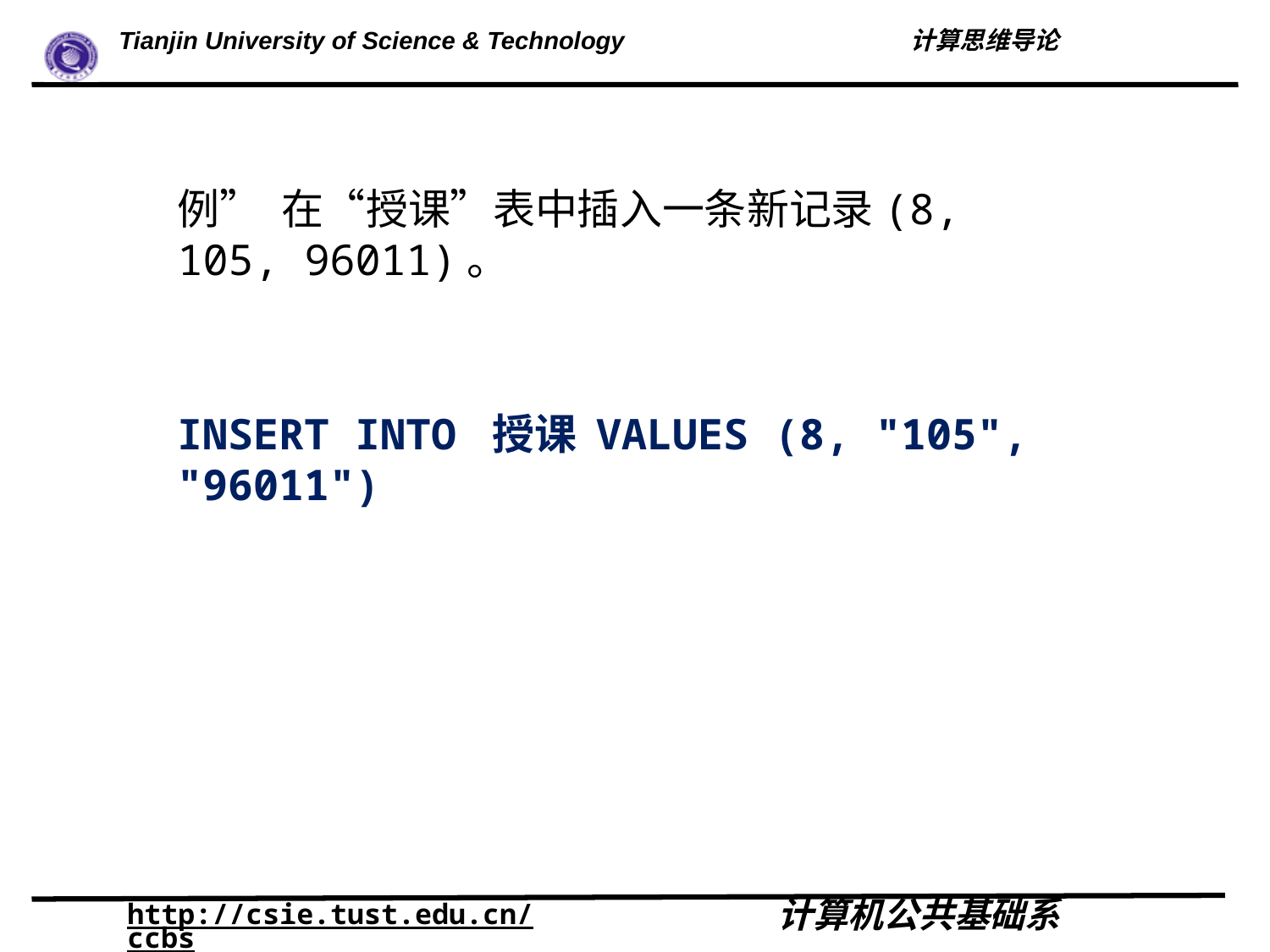

例”  在“授课”表中插入一条新记录(8, 105, 96011)。
INSERT INTO 授课 VALUES (8, "105", "96011")